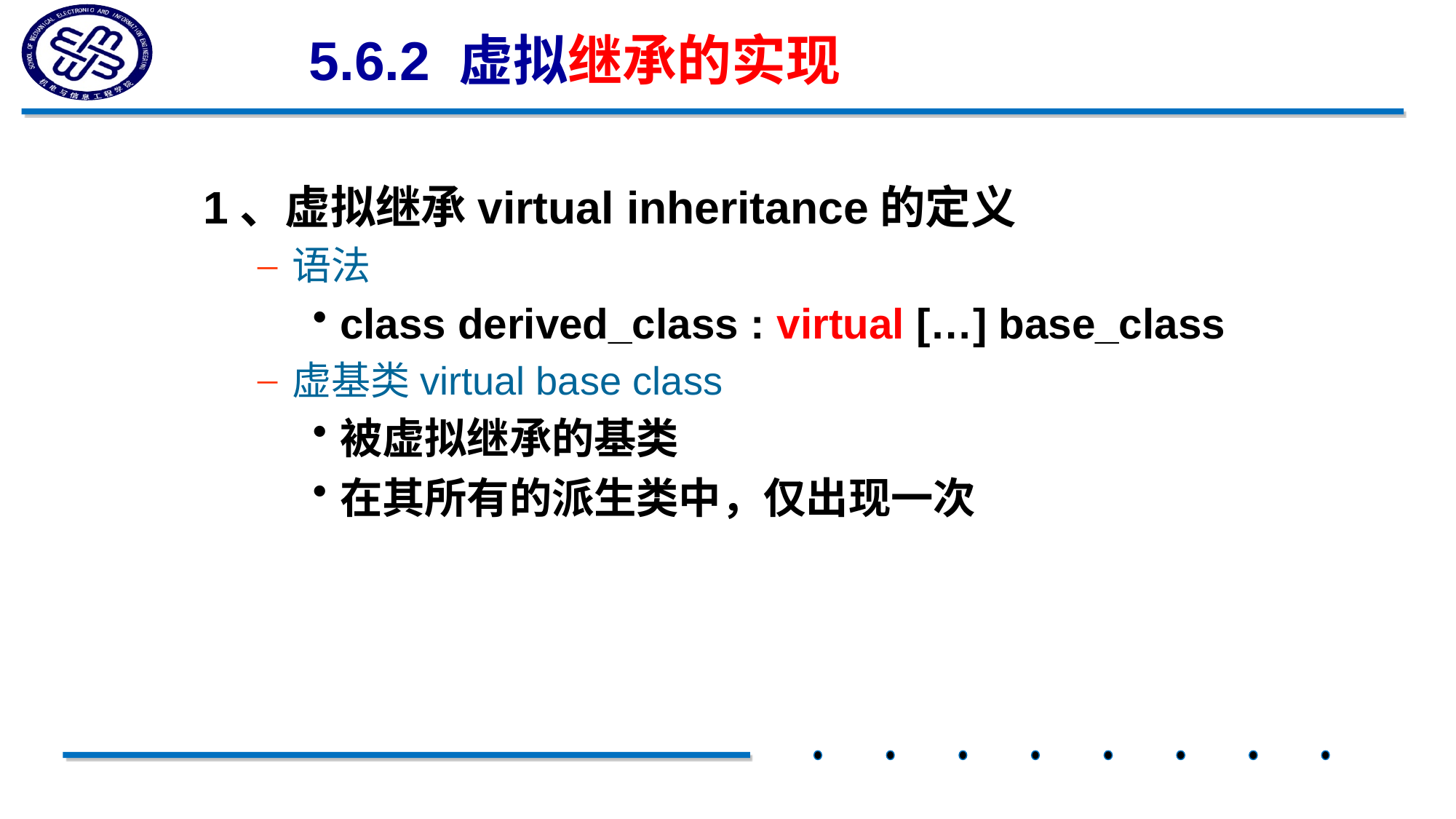

# 5.6.2 虚拟继承的实现
1、虚拟继承virtual inheritance的定义
语法
class derived_class : virtual […] base_class
虚基类virtual base class
被虚拟继承的基类
在其所有的派生类中，仅出现一次